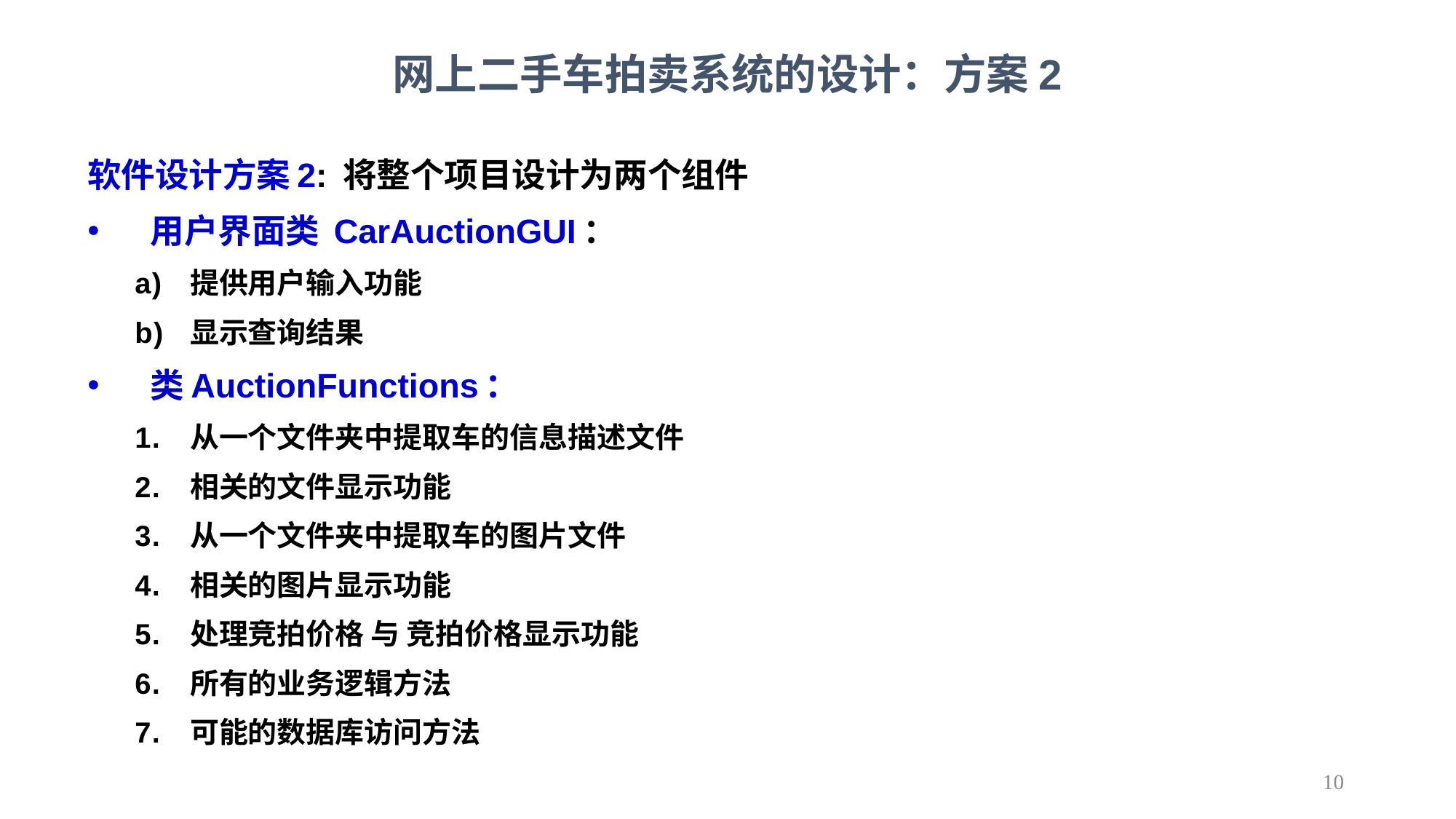

网上二手车拍卖系统的设计：方案2
软件设计方案2: 将整个项目设计为两个组件
用户界面类 CarAuctionGUI：
提供用户输入功能
显示查询结果
类AuctionFunctions：
从一个文件夹中提取车的信息描述文件
相关的文件显示功能
从一个文件夹中提取车的图片文件
相关的图片显示功能
处理竞拍价格 与 竞拍价格显示功能
所有的业务逻辑方法
可能的数据库访问方法
10